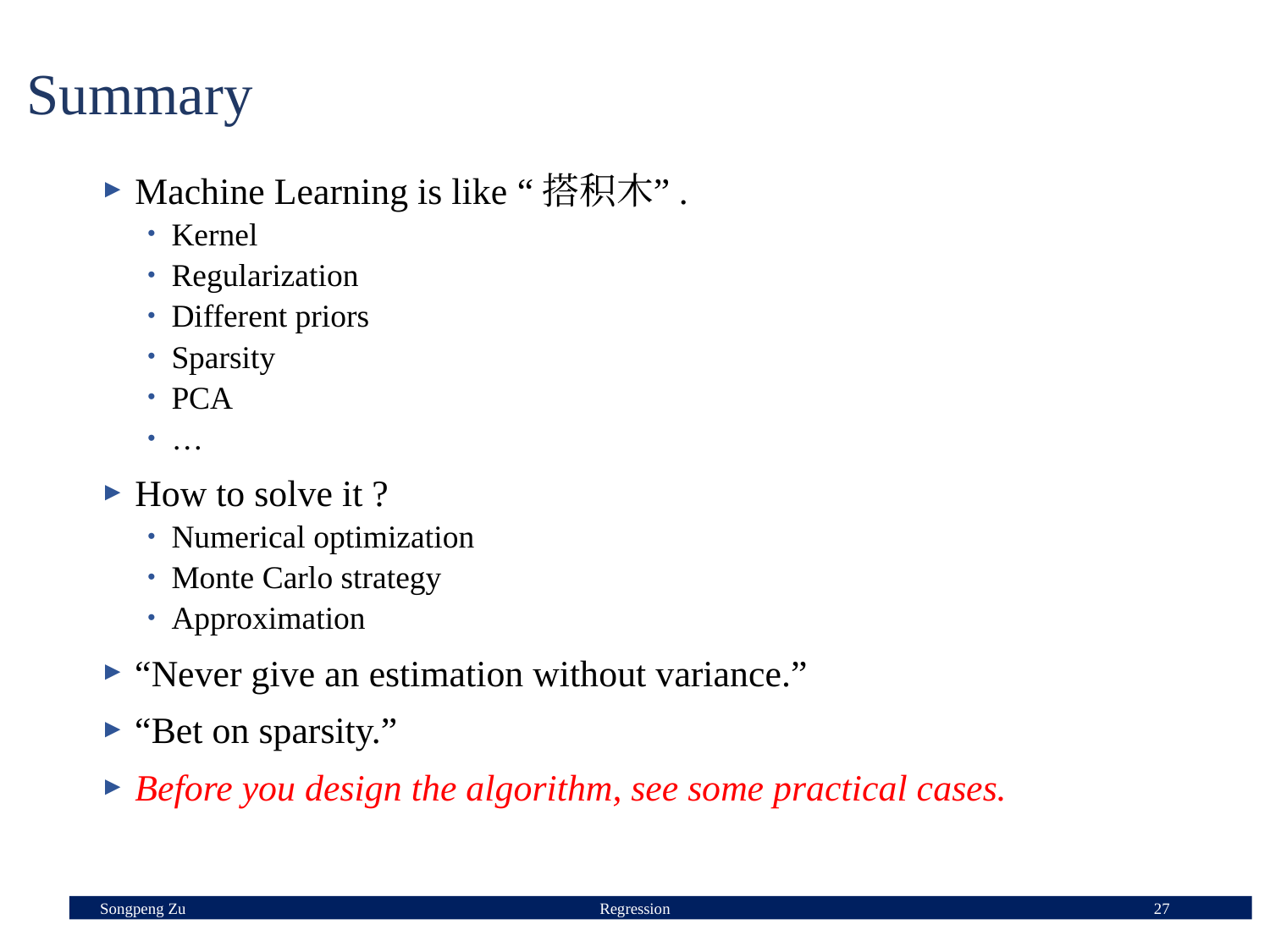

# Summary
 Machine Learning is like “搭积木”.
Kernel
Regularization
Different priors
Sparsity
PCA
…
 How to solve it ?
Numerical optimization
Monte Carlo strategy
Approximation
 “Never give an estimation without variance.”
 “Bet on sparsity.”
 Before you design the algorithm, see some practical cases.
Songpeng Zu
Regression
27